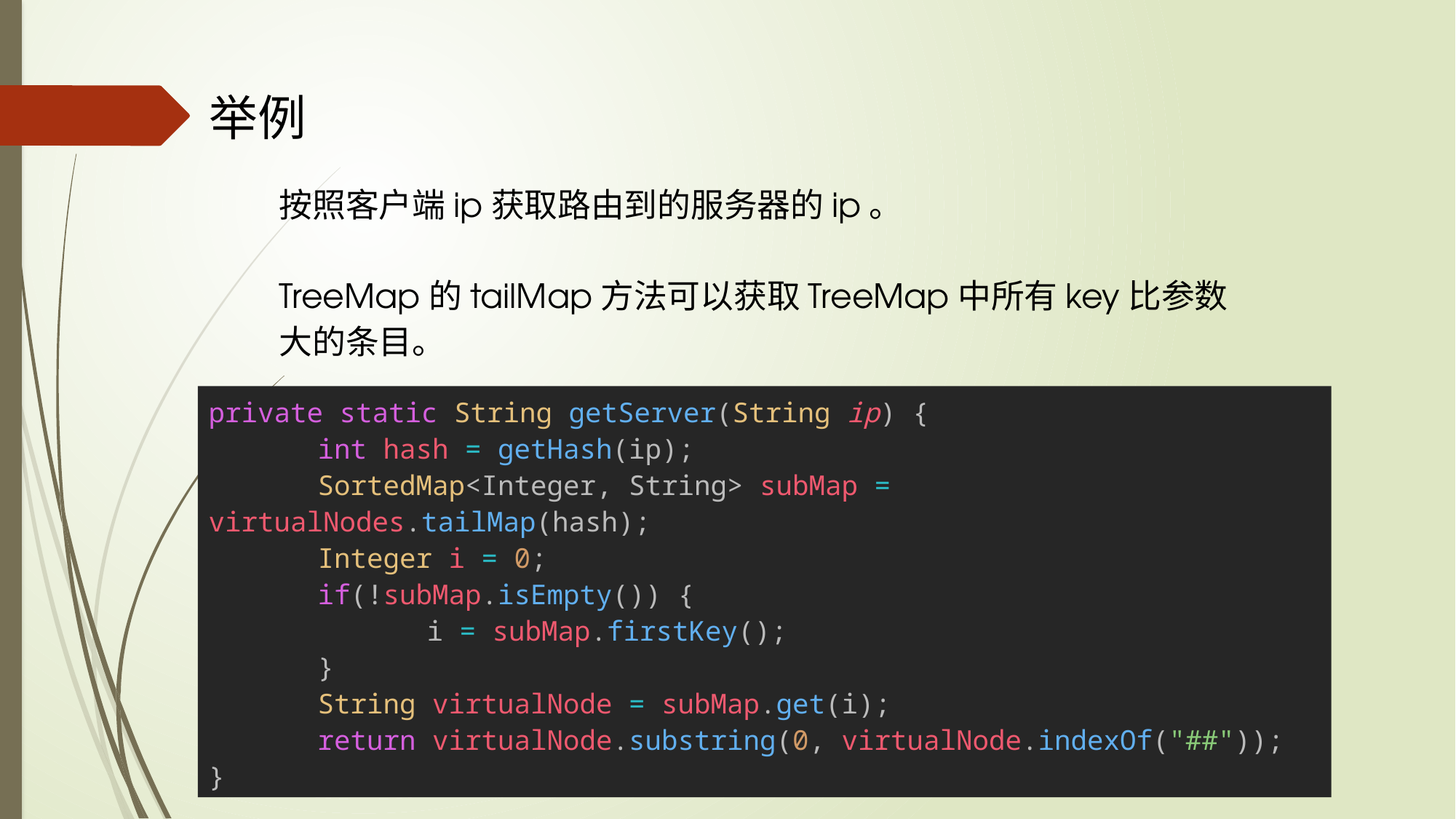

举例
按照客户端ip获取路由到的服务器的ip。

TreeMap的tailMap方法可以获取TreeMap中所有key比参数大的条目。
private static String getServer(String ip) {
	int hash = getHash(ip);
	SortedMap<Integer, String> subMap = virtualNodes.tailMap(hash);
	Integer i = 0;
	if(!subMap.isEmpty()) {
		i = subMap.firstKey();
	}
	String virtualNode = subMap.get(i);
	return virtualNode.substring(0, virtualNode.indexOf("##"));
}